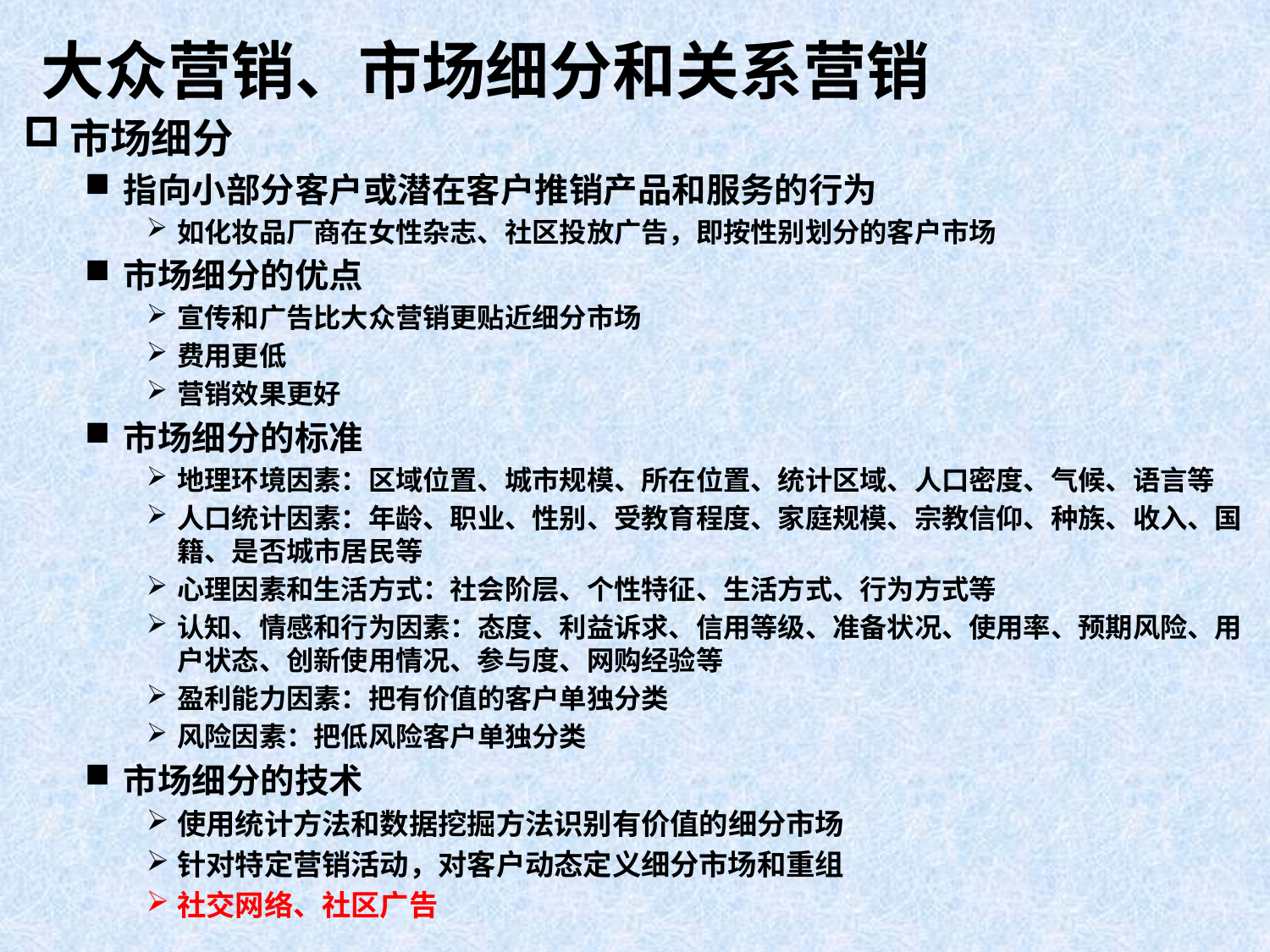

# 大众营销、市场细分和关系营销
市场细分
指向小部分客户或潜在客户推销产品和服务的行为
如化妆品厂商在女性杂志、社区投放广告，即按性别划分的客户市场
市场细分的优点
宣传和广告比大众营销更贴近细分市场
费用更低
营销效果更好
市场细分的标准
地理环境因素：区域位置、城市规模、所在位置、统计区域、人口密度、气候、语言等
人口统计因素：年龄、职业、性别、受教育程度、家庭规模、宗教信仰、种族、收入、国籍、是否城市居民等
心理因素和生活方式：社会阶层、个性特征、生活方式、行为方式等
认知、情感和行为因素：态度、利益诉求、信用等级、准备状况、使用率、预期风险、用户状态、创新使用情况、参与度、网购经验等
盈利能力因素：把有价值的客户单独分类
风险因素：把低风险客户单独分类
市场细分的技术
使用统计方法和数据挖掘方法识别有价值的细分市场
针对特定营销活动，对客户动态定义细分市场和重组
社交网络、社区广告